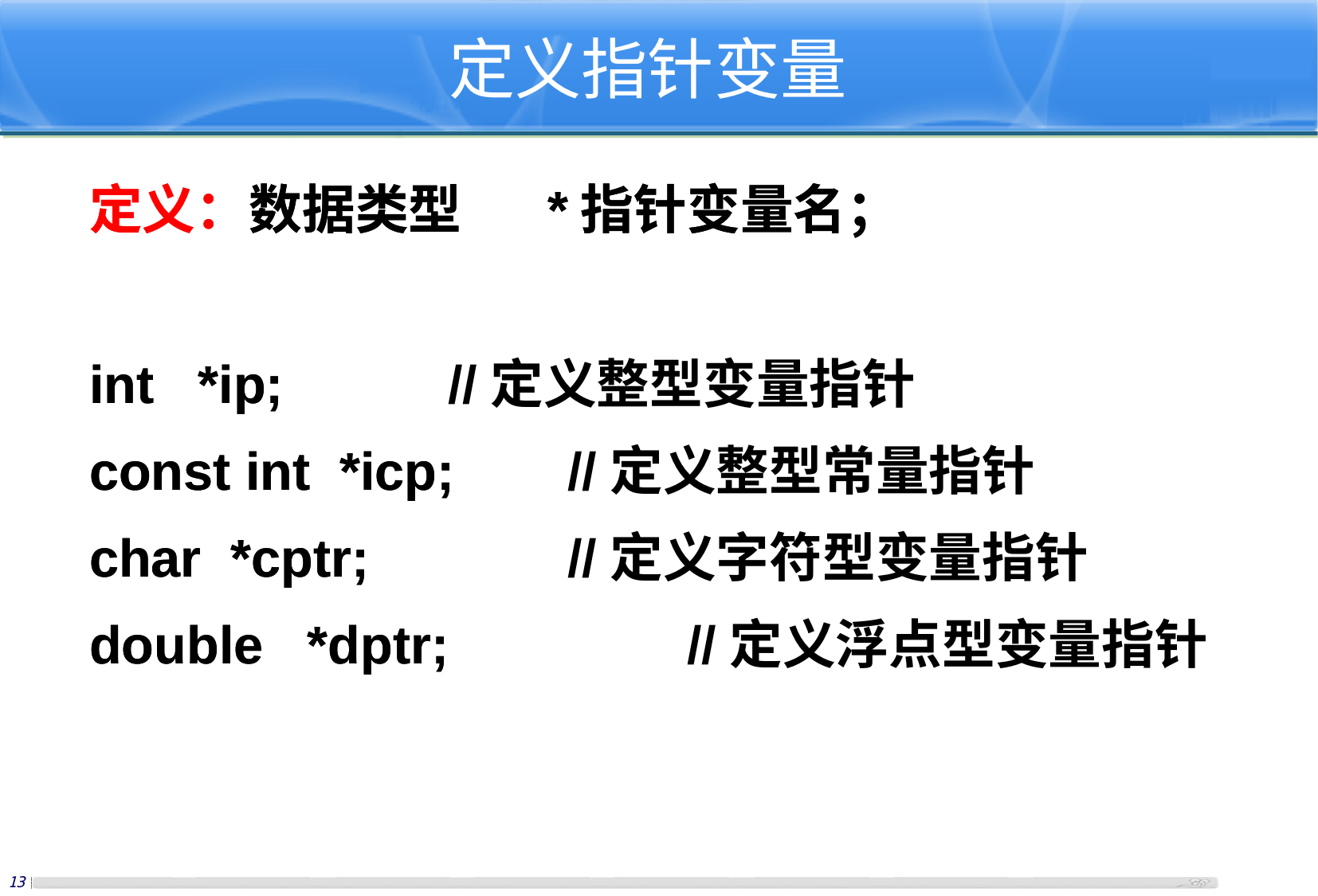

定义指针变量
定义：数据类型      *指针变量名；

int   *ip;      	//定义整型变量指针
const int  *icp;	//定义整型常量指针
char  *cptr;		//定义字符型变量指针
double   *dptr;		//定义浮点型变量指针
定义：数据类型      *指针变量名；

int   *ip;      	//定义整型变量指针
const int  *icp;	//定义整型常量指针
char  *cptr;		//定义字符型变量指针
double   *dptr;		//定义浮点型变量指针